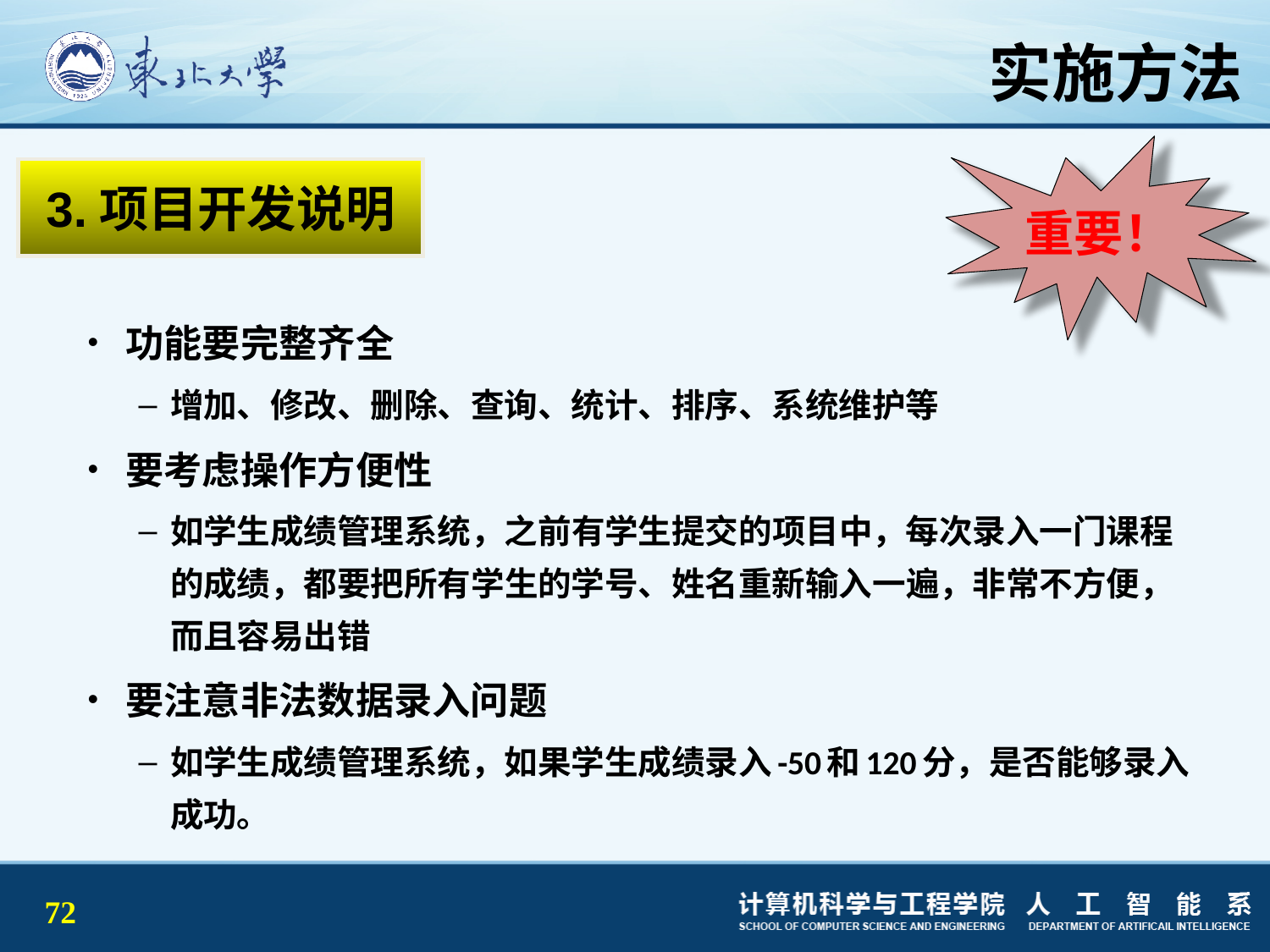

# 实施方法
重要！
3.项目开发说明
功能要完整齐全
增加、修改、删除、查询、统计、排序、系统维护等
要考虑操作方便性
如学生成绩管理系统，之前有学生提交的项目中，每次录入一门课程的成绩，都要把所有学生的学号、姓名重新输入一遍，非常不方便，而且容易出错
要注意非法数据录入问题
如学生成绩管理系统，如果学生成绩录入-50和120分，是否能够录入成功。